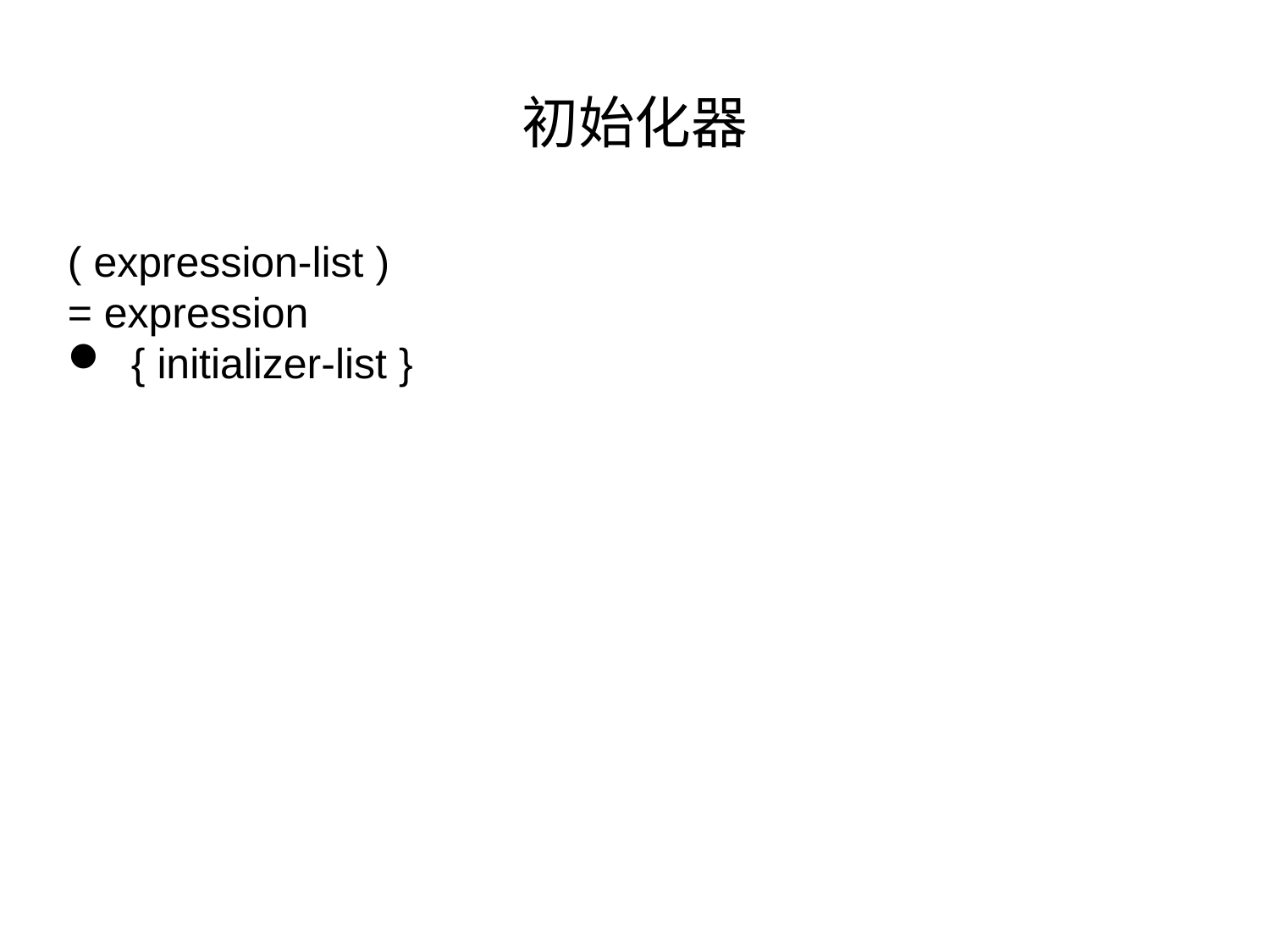

初始化器
( expression-list )
= expression
{ initializer-list }